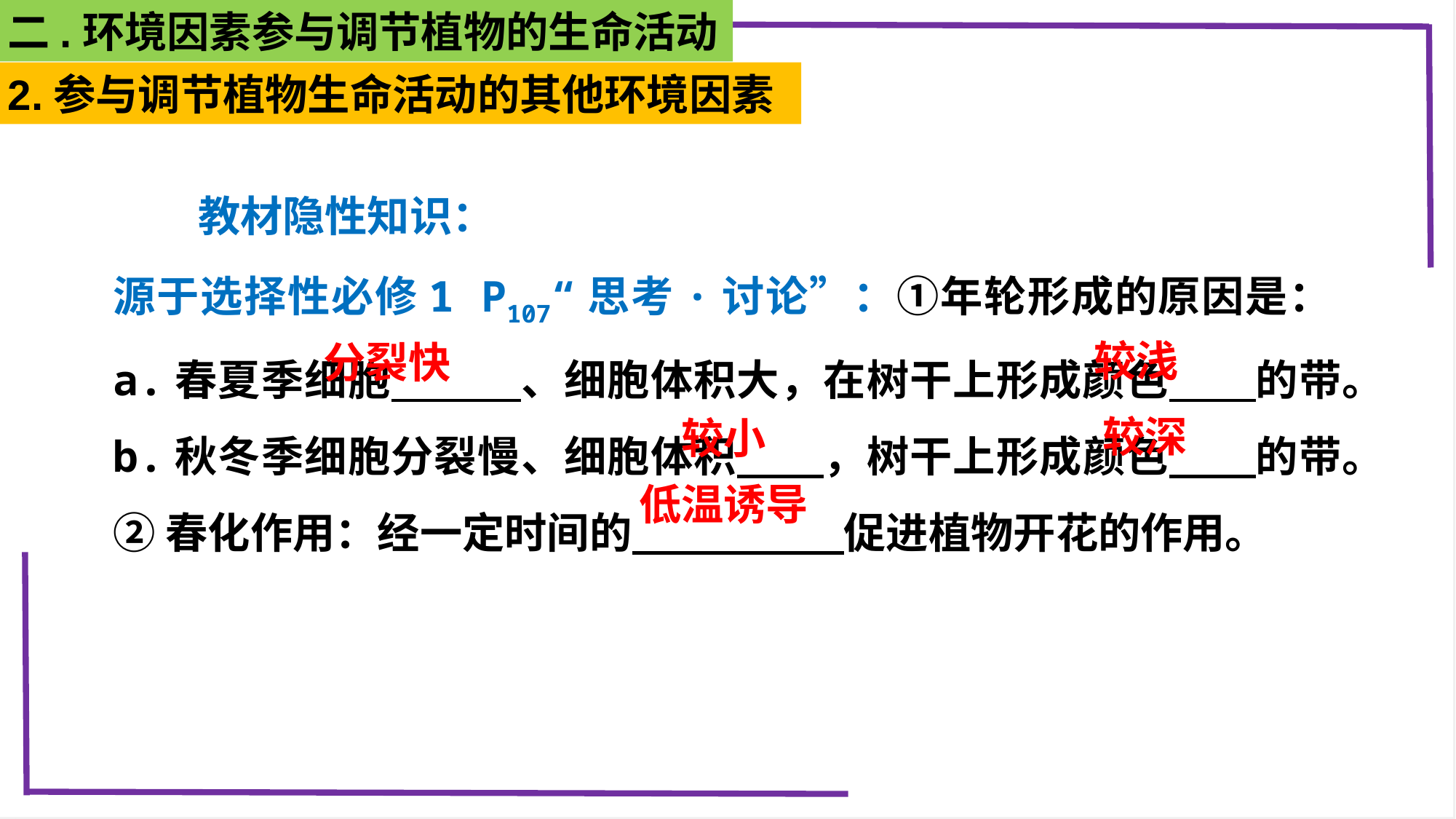

二.环境因素参与调节植物的生命活动
2.参与调节植物生命活动的其他环境因素
　　教材隐性知识：
源于选择性必修1 P107“思考·讨论”：①年轮形成的原因是：a.春夏季细胞　　　、细胞体积大，在树干上形成颜色　　的带。b.秋冬季细胞分裂慢、细胞体积　　，树干上形成颜色　　的带。
②春化作用：经一定时间的　　　　　促进植物开花的作用。
较浅
分裂快
较深
较小
低温诱导